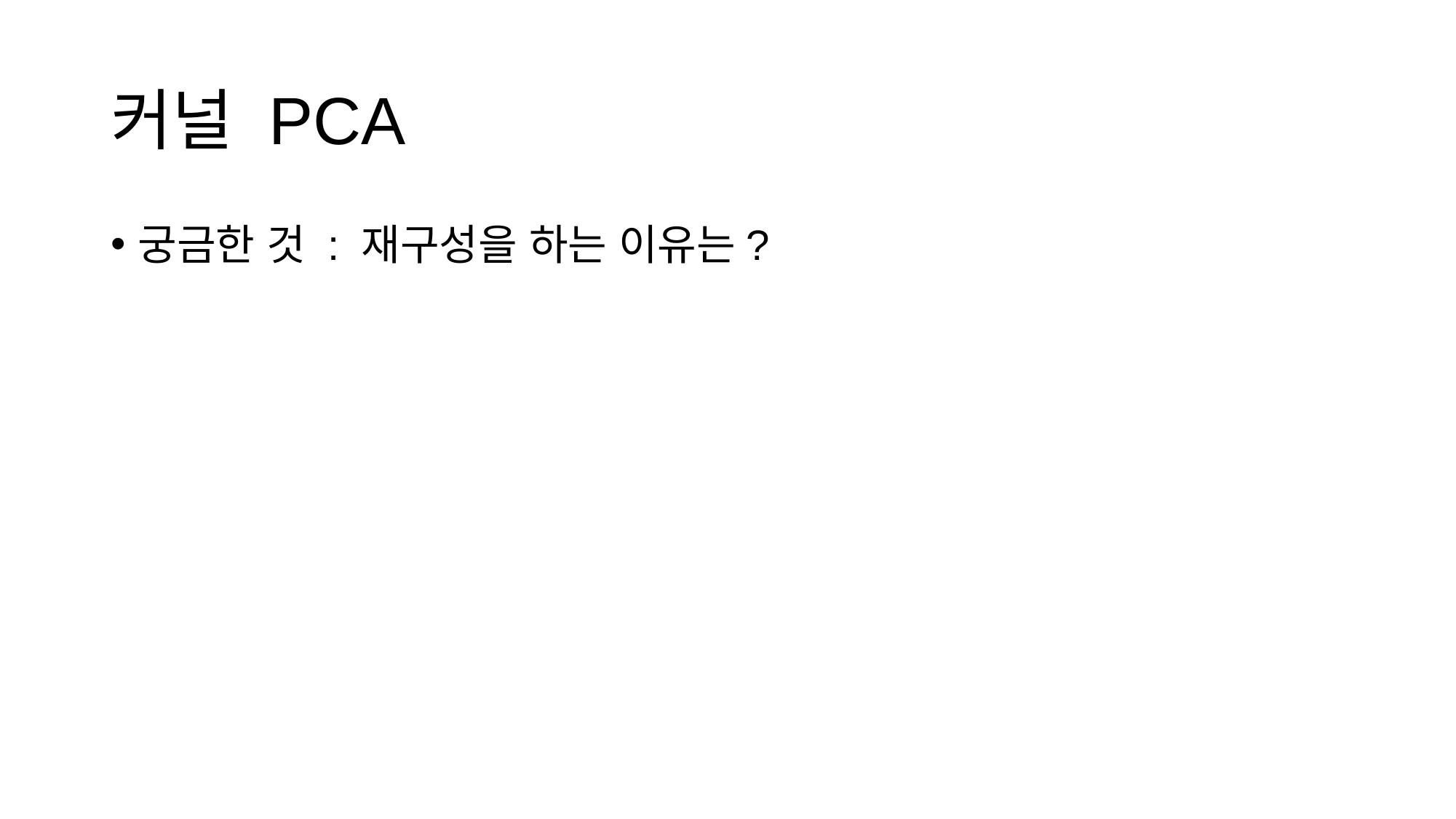

# 커널 PCA
궁금한 것 : 재구성을 하는 이유는?